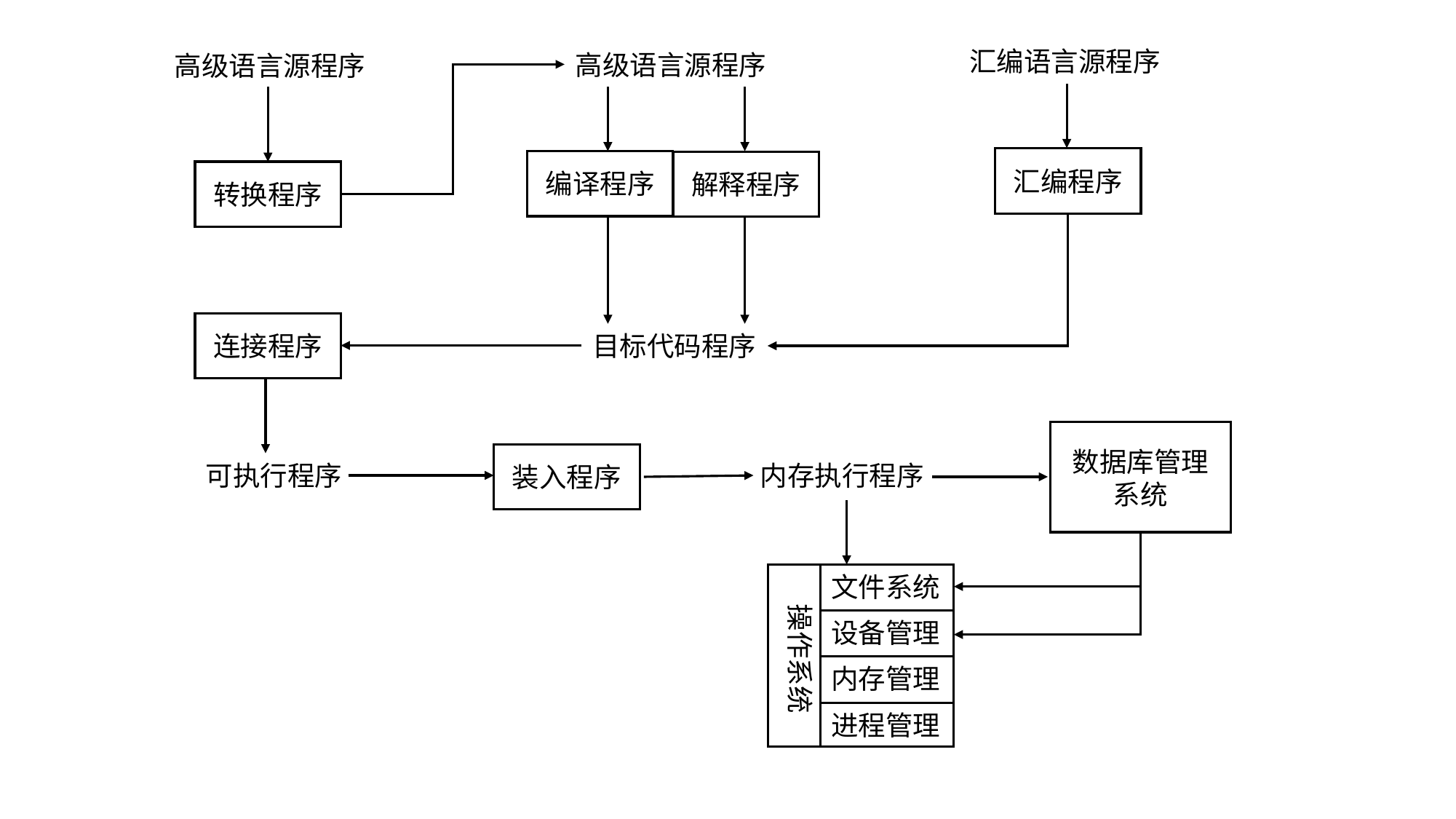

汇编语言源程序
高级语言源程序
高级语言源程序

汇编程序

编译程序

解释程序

转换程序

连接程序
目标代码程序

数据库管理系统

装入程序
可执行程序
内存执行程序

文件系统
操作系统
设备管理
内存管理
进程管理